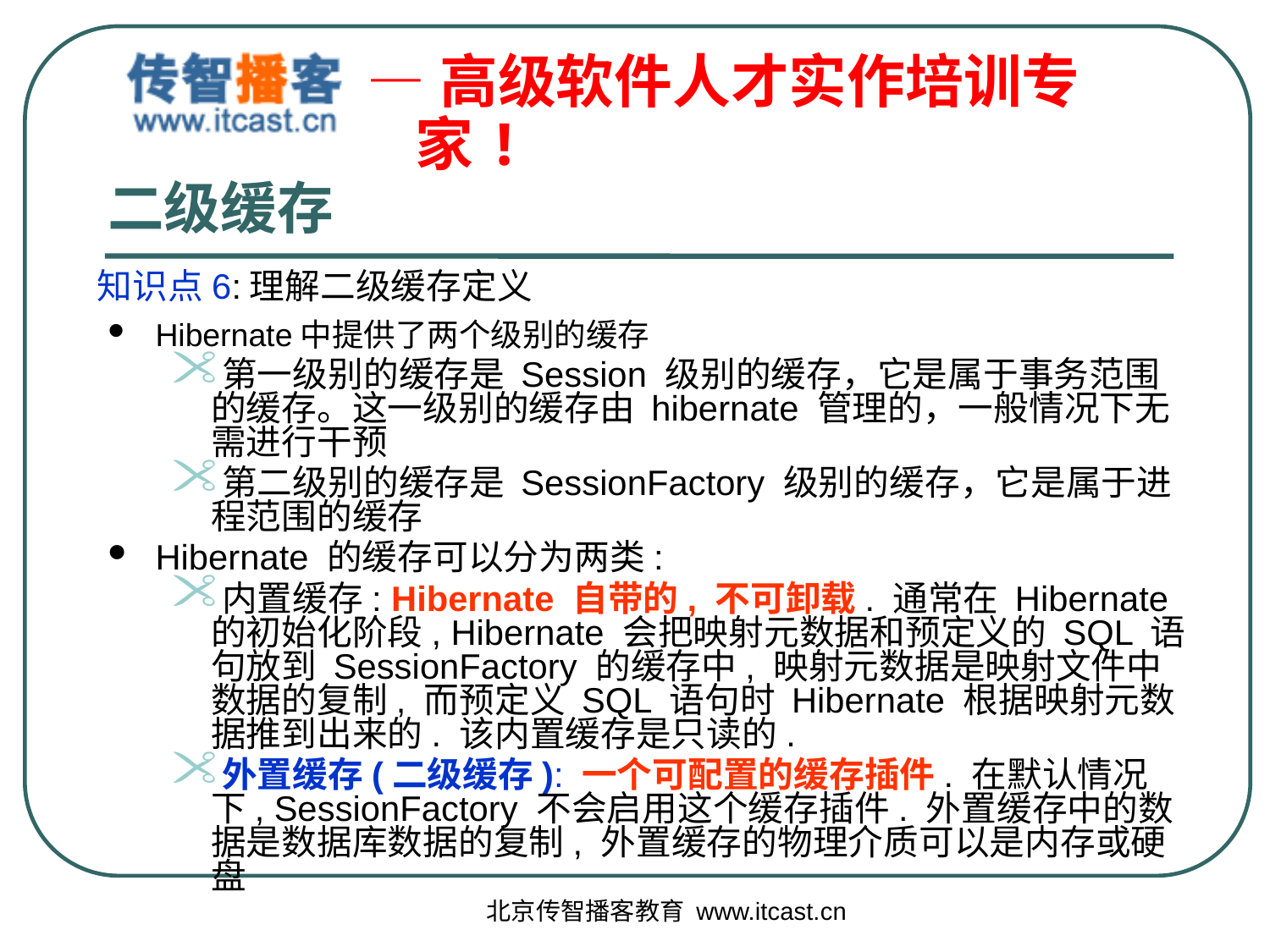

# 二级缓存
知识点6:理解二级缓存定义
Hibernate中提供了两个级别的缓存
第一级别的缓存是 Session 级别的缓存，它是属于事务范围的缓存。这一级别的缓存由 hibernate 管理的，一般情况下无需进行干预
第二级别的缓存是 SessionFactory 级别的缓存，它是属于进程范围的缓存
Hibernate 的缓存可以分为两类:
内置缓存: Hibernate 自带的, 不可卸载. 通常在 Hibernate 的初始化阶段, Hibernate 会把映射元数据和预定义的 SQL 语句放到 SessionFactory 的缓存中, 映射元数据是映射文件中数据的复制, 而预定义 SQL 语句时 Hibernate 根据映射元数据推到出来的. 该内置缓存是只读的.
外置缓存(二级缓存): 一个可配置的缓存插件. 在默认情况下, SessionFactory 不会启用这个缓存插件. 外置缓存中的数据是数据库数据的复制, 外置缓存的物理介质可以是内存或硬盘
北京传智播客教育 www.itcast.cn